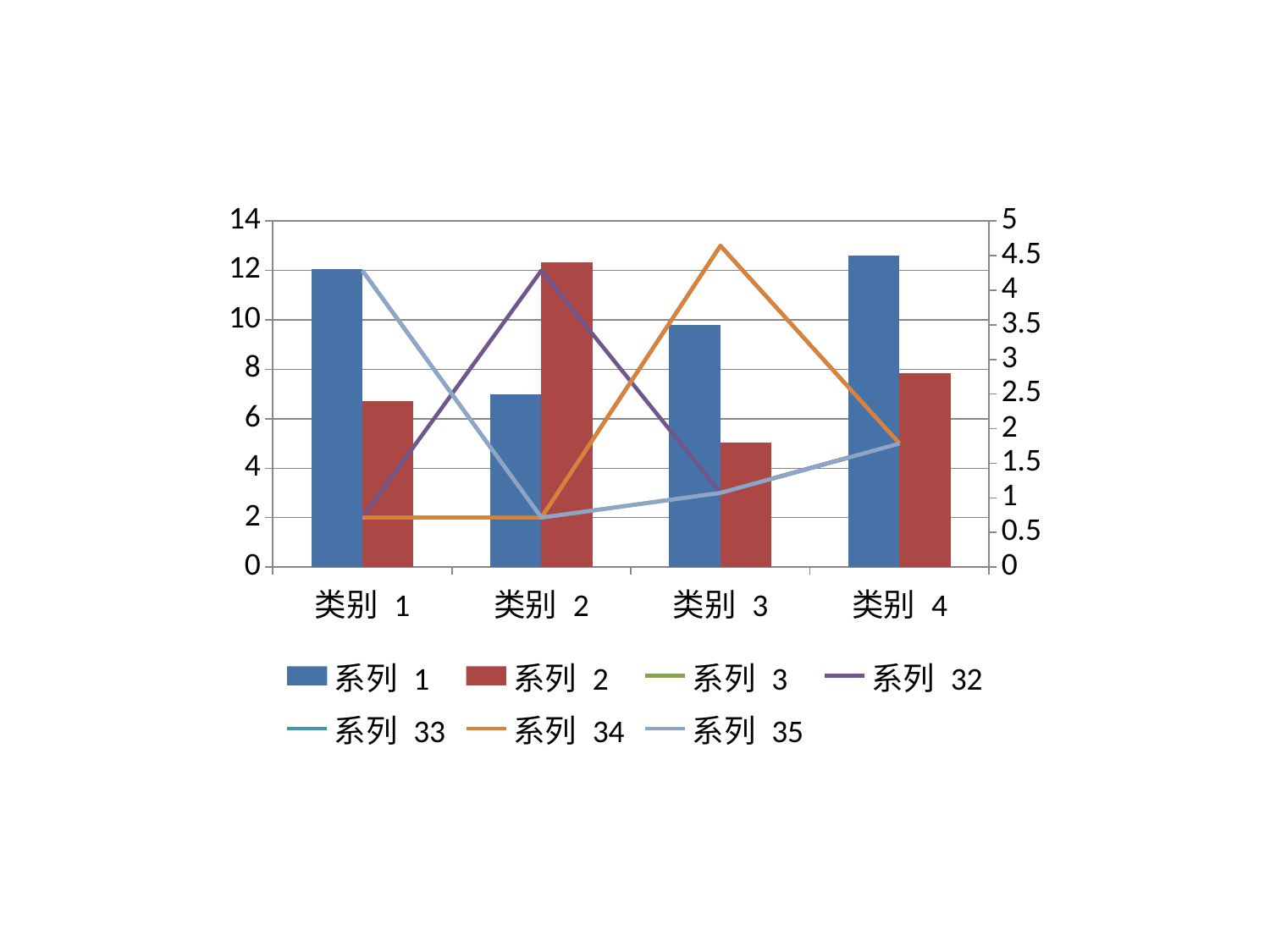

### Chart

| Category | 系列 1 | 系列 2 | 系列 3 | 系列 32 | 系列 33 | 系列 34 | 系列 35 |
|---|---|---|---|---|---|---|---|
| 类别 1 | 4.3 | 2.4 | 12.0 | 2.0 | 2.0 | 2.0 | 12.0 |
| 类别 2 | 2.5 | 4.4 | 2.0 | 12.0 | 2.0 | 2.0 | 2.0 |
| 类别 3 | 3.5 | 1.8 | 3.0 | 3.0 | 13.0 | 13.0 | 3.0 |
| 类别 4 | 4.5 | 2.8 | 5.0 | 5.0 | 5.0 | 5.0 | 5.0 |